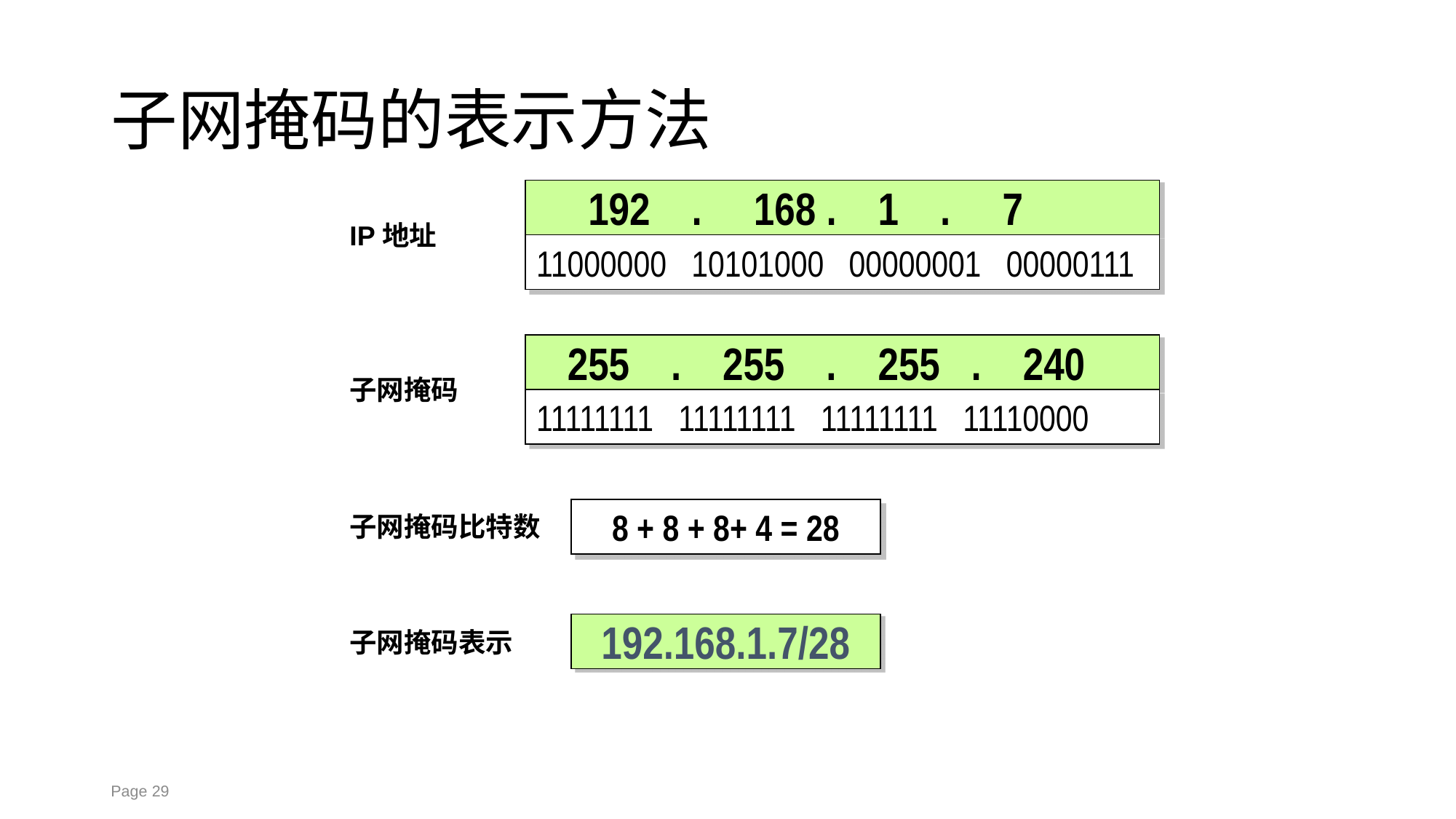

# 子网掩码的表示方法
IP地址
     192    .     168 .    1    .     7

11000000   10101000   00000001   00000111
子网掩码
   255    .    255    .    255   .    240
11111111   11111111   11111111   11110000
子网掩码比特数
8 + 8 + 8+ 4 = 28
子网掩码表示
192.168.1.7/28

Page 29